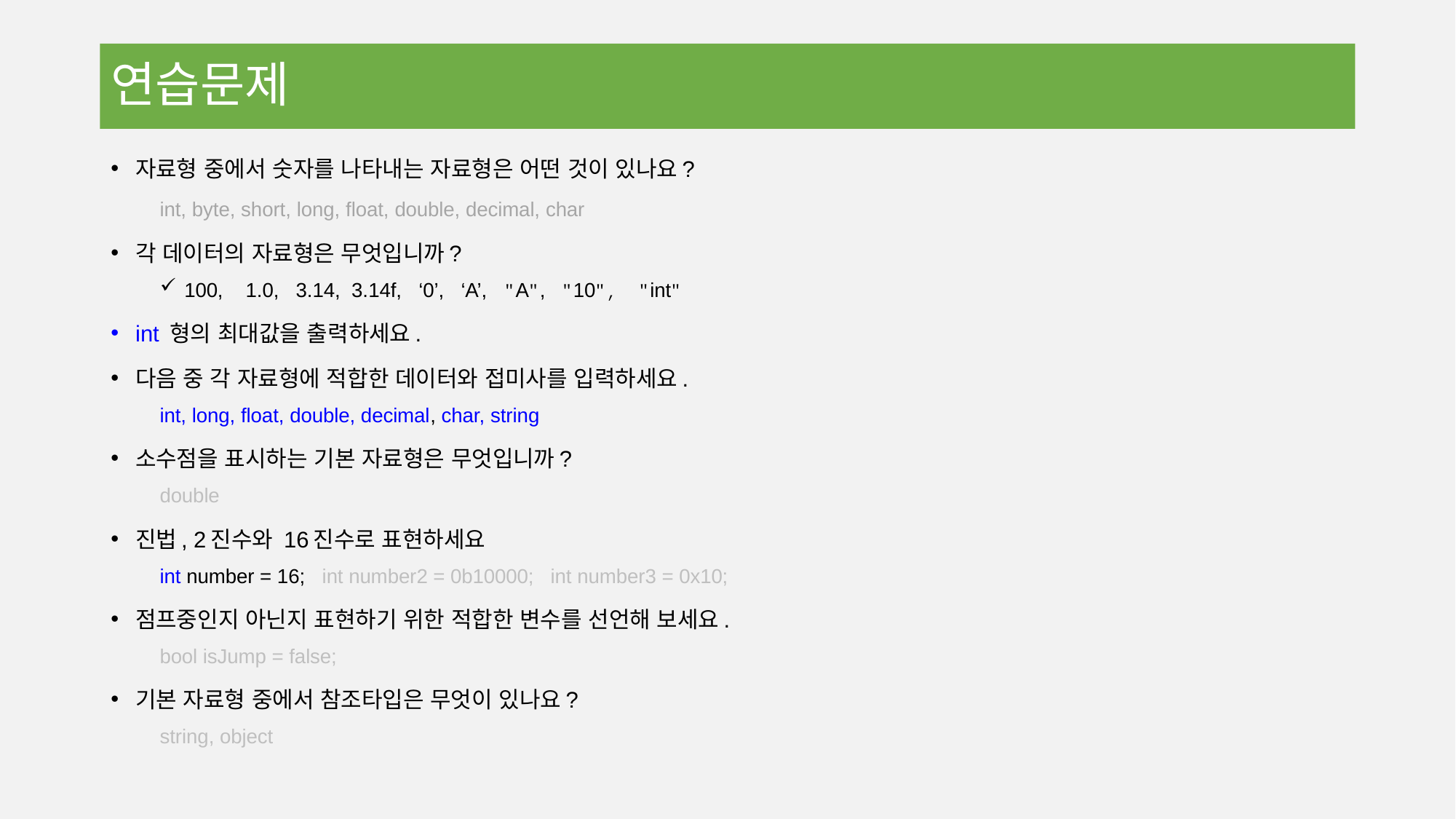

# 연습문제
자료형 중에서 숫자를 나타내는 자료형은 어떤 것이 있나요?
int, byte, short, long, float, double, decimal, char
각 데이터의 자료형은 무엇입니까?
100,    1.0,   3.14,  3.14f,   ‘0’,   ‘A’,   "A",   "10",  "int"
int 형의 최대값을 출력하세요.
다음 중 각 자료형에 적합한 데이터와 접미사를 입력하세요.
int, long, float, double, decimal, char, string
소수점을 표시하는 기본 자료형은 무엇입니까?
double
진법, 2진수와 16진수로 표현하세요
int number = 16;   int number2 = 0b10000;   int number3 = 0x10;
점프중인지 아닌지 표현하기 위한 적합한 변수를 선언해 보세요.
bool isJump = false;
기본 자료형 중에서 참조타입은 무엇이 있나요?
string, object